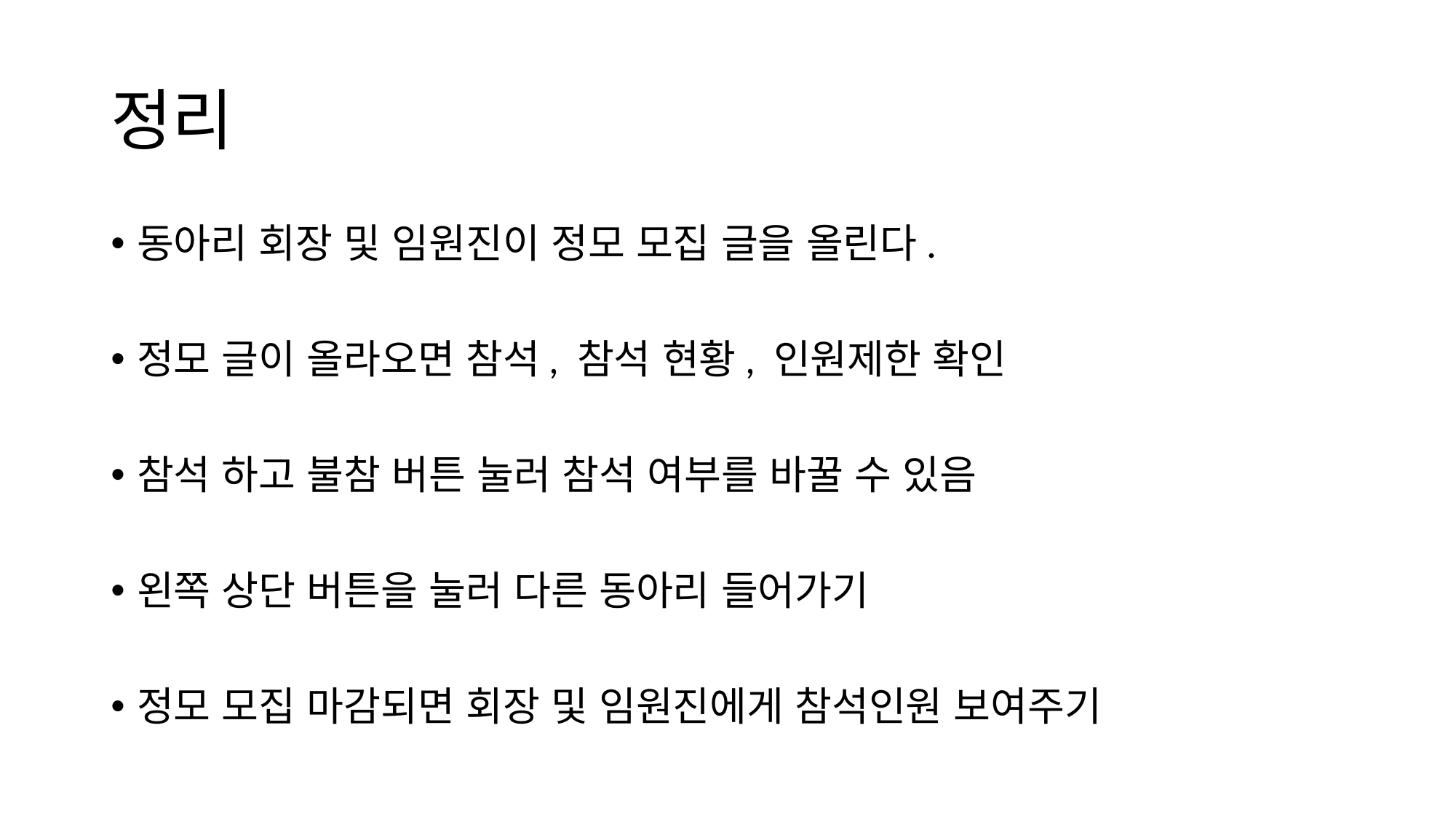

# 정리
동아리 회장 및 임원진이 정모 모집 글을 올린다.

정모 글이 올라오면 참석, 참석 현황, 인원제한 확인

참석 하고 불참 버튼 눌러 참석 여부를 바꿀 수 있음

왼쪽 상단 버튼을 눌러 다른 동아리 들어가기

정모 모집 마감되면 회장 및 임원진에게 참석인원 보여주기